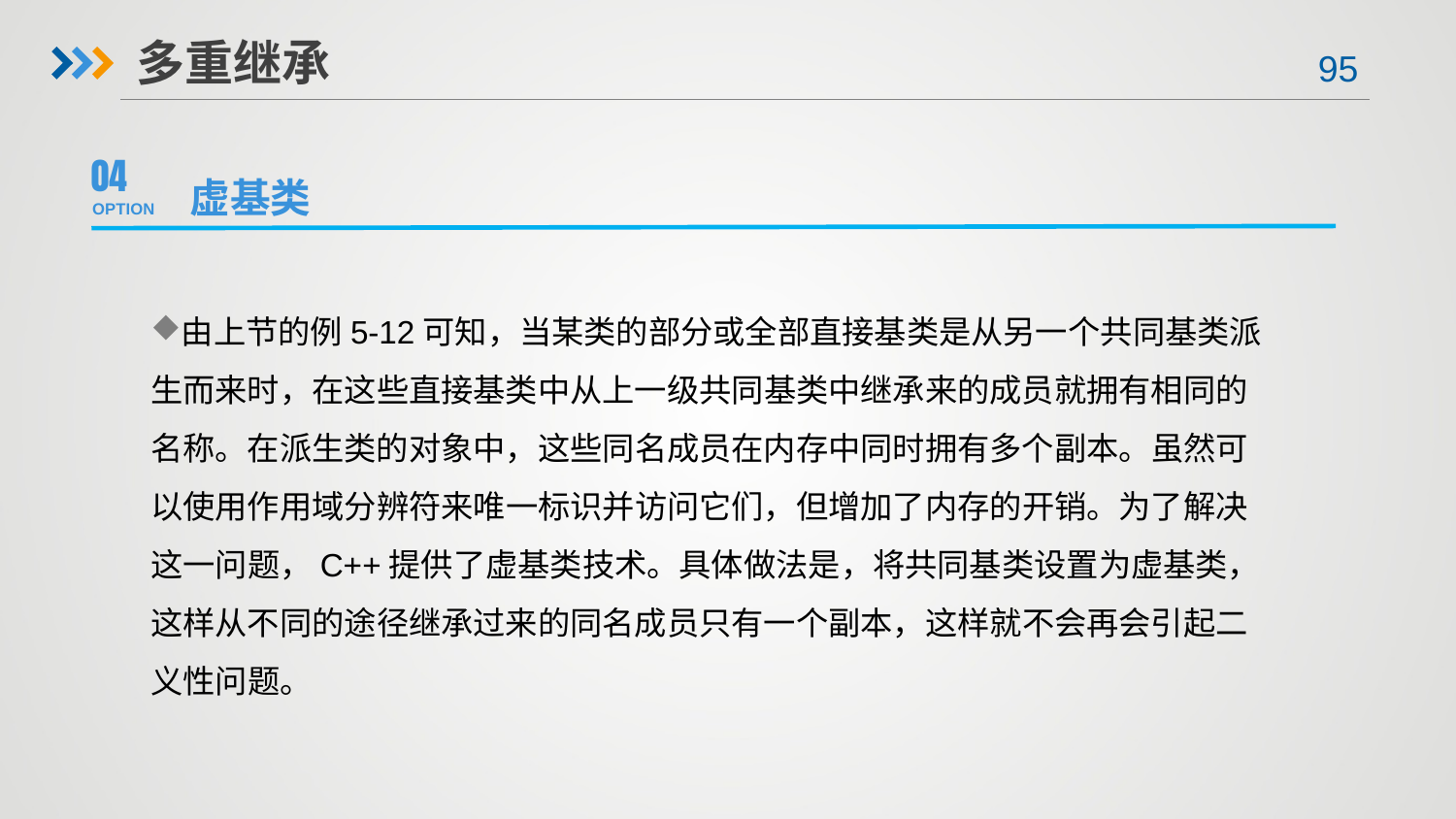

多重继承
虚基类
04
OPTION
由上节的例5-12可知，当某类的部分或全部直接基类是从另一个共同基类派生而来时，在这些直接基类中从上一级共同基类中继承来的成员就拥有相同的名称。在派生类的对象中，这些同名成员在内存中同时拥有多个副本。虽然可以使用作用域分辨符来唯一标识并访问它们，但增加了内存的开销。为了解决这一问题，C++提供了虚基类技术。具体做法是，将共同基类设置为虚基类，这样从不同的途径继承过来的同名成员只有一个副本，这样就不会再会引起二义性问题。